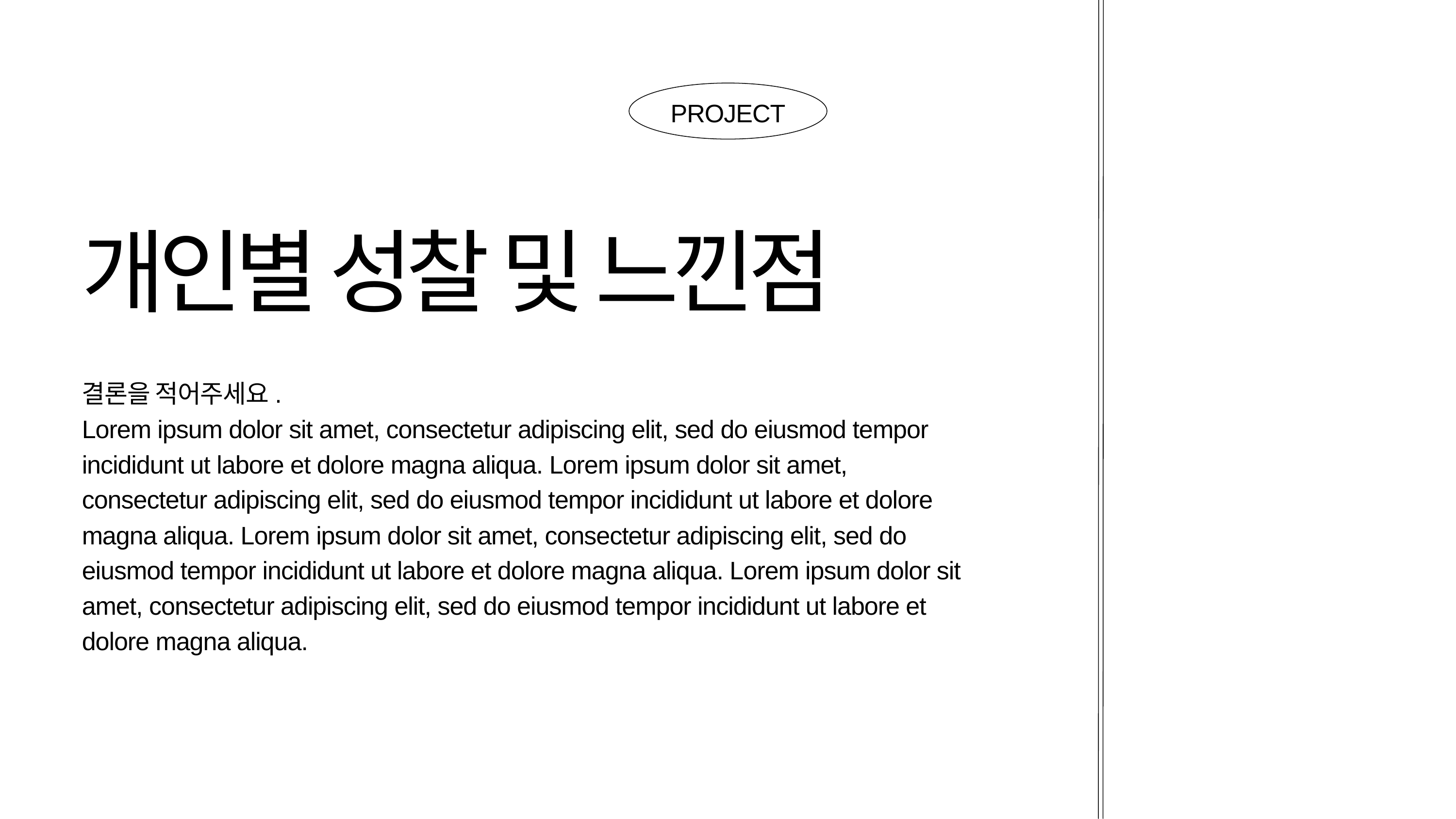

PROJECT
개인별 성찰 및 느낀점
결론을 적어주세요.
Lorem ipsum dolor sit amet, consectetur adipiscing elit, sed do eiusmod tempor incididunt ut labore et dolore magna aliqua. Lorem ipsum dolor sit amet, consectetur adipiscing elit, sed do eiusmod tempor incididunt ut labore et dolore magna aliqua. Lorem ipsum dolor sit amet, consectetur adipiscing elit, sed do eiusmod tempor incididunt ut labore et dolore magna aliqua. Lorem ipsum dolor sit amet, consectetur adipiscing elit, sed do eiusmod tempor incididunt ut labore et dolore magna aliqua.